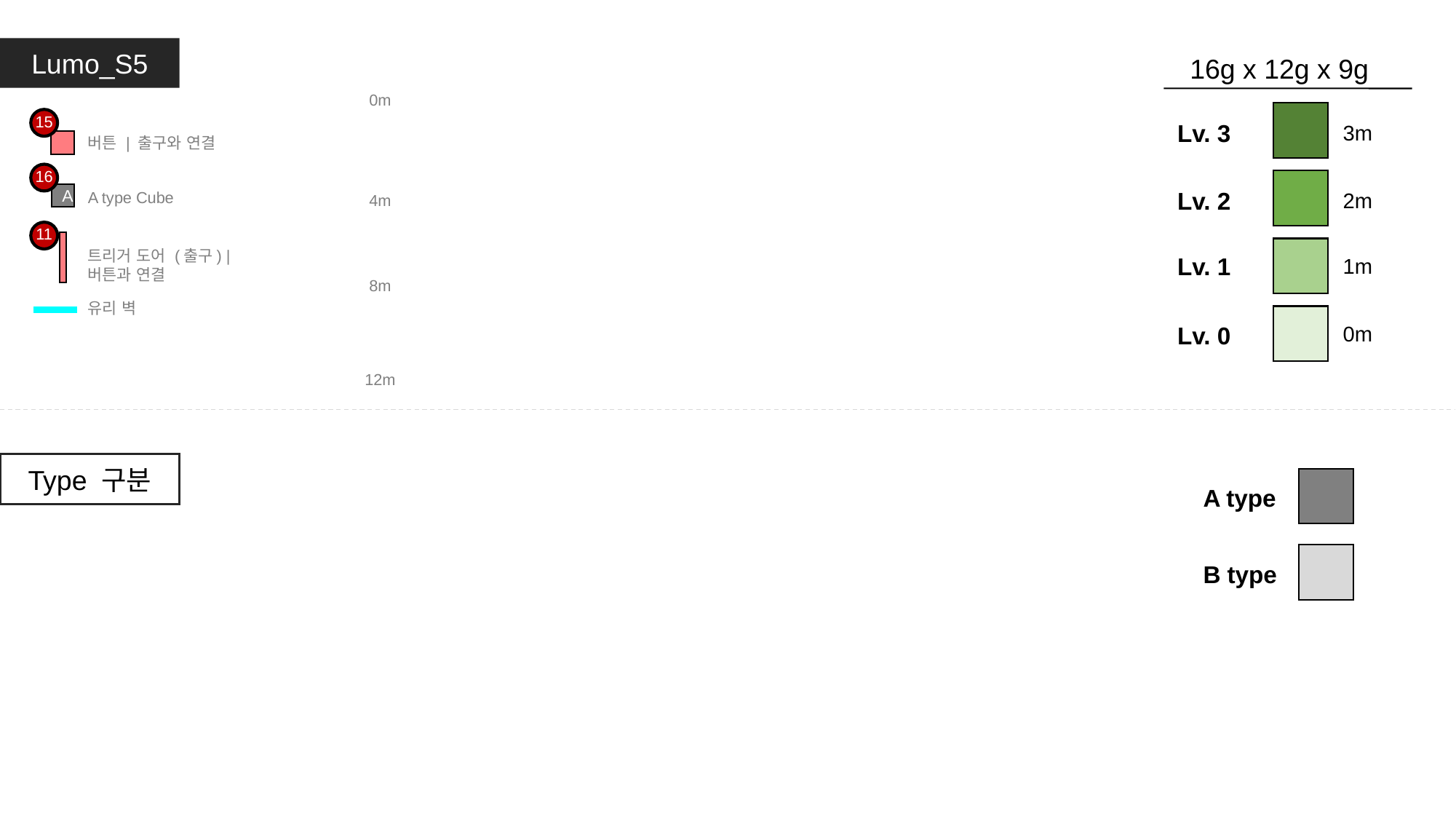

Lumo_S5
16g x 12g x 9g
0m

15

Lv. 3
3m
버튼 | 출구와 연결

16

Lv. 2
2m
A type Cube
A
4m
11

트리거 도어 (출구) | 버튼과 연결
Lv. 1
1m
8m
유리 벽

Lv. 0
0m
12m
Type 구분

A type

B type